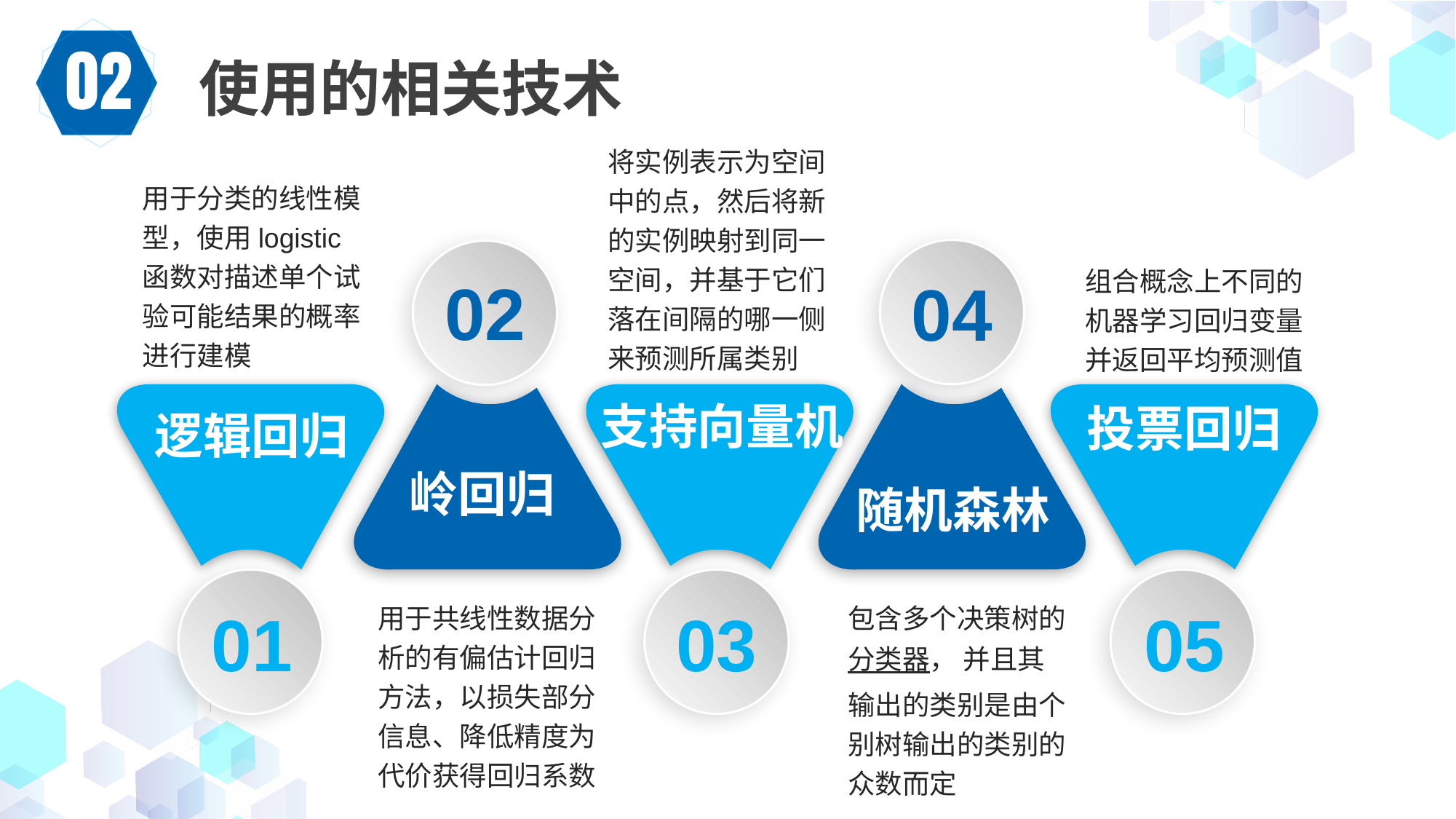

02
使用的相关技术
将实例表示为空间中的点，然后将新的实例映射到同一空间，并基于它们落在间隔的哪一侧来预测所属类别
用于分类的线性模型，使用logistic函数对描述单个试验可能结果的概率进行建模

04

02
组合概念上不同的机器学习回归变量并返回平均预测值

逻辑回归

岭回归

支持向量机

随机森林

投票回归

05

01

03
用于共线性数据分析的有偏估计回归方法，以损失部分信息、降低精度为代价获得回归系数
包含多个决策树的分类器， 并且其输出的类别是由个别树输出的类别的众数而定